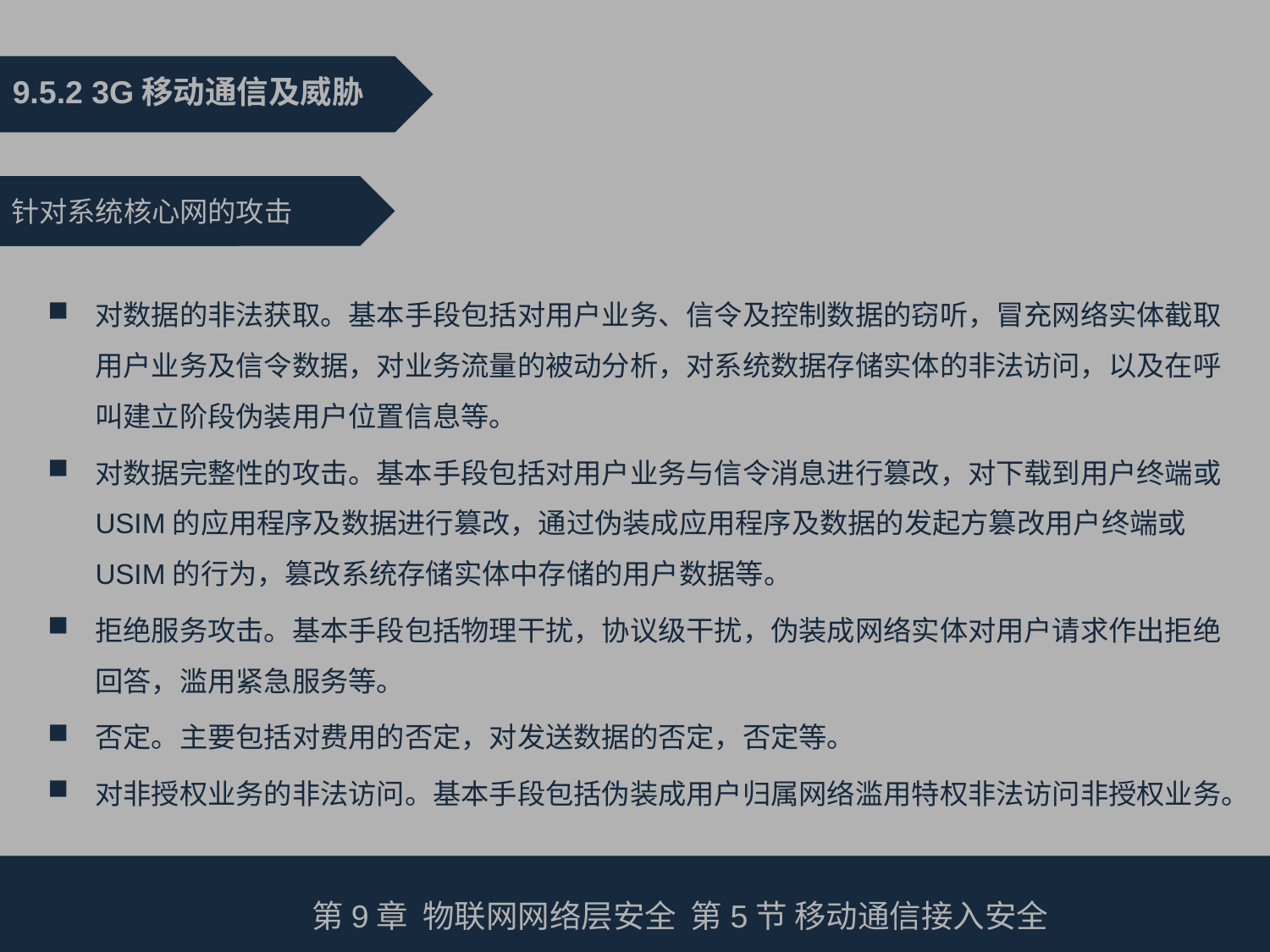

9.5.2 3G移动通信及威胁
针对系统核心网的攻击
对数据的非法获取。基本手段包括对用户业务、信令及控制数据的窃听，冒充网络实体截取用户业务及信令数据，对业务流量的被动分析，对系统数据存储实体的非法访问，以及在呼叫建立阶段伪装用户位置信息等。
对数据完整性的攻击。基本手段包括对用户业务与信令消息进行篡改，对下载到用户终端或USIM的应用程序及数据进行篡改，通过伪装成应用程序及数据的发起方篡改用户终端或USIM的行为，篡改系统存储实体中存储的用户数据等。
拒绝服务攻击。基本手段包括物理干扰，协议级干扰，伪装成网络实体对用户请求作出拒绝回答，滥用紧急服务等。
否定。主要包括对费用的否定，对发送数据的否定，否定等。
对非授权业务的非法访问。基本手段包括伪装成用户归属网络滥用特权非法访问非授权业务。
第9章  物联网网络层安全  第5节 移动通信接入安全